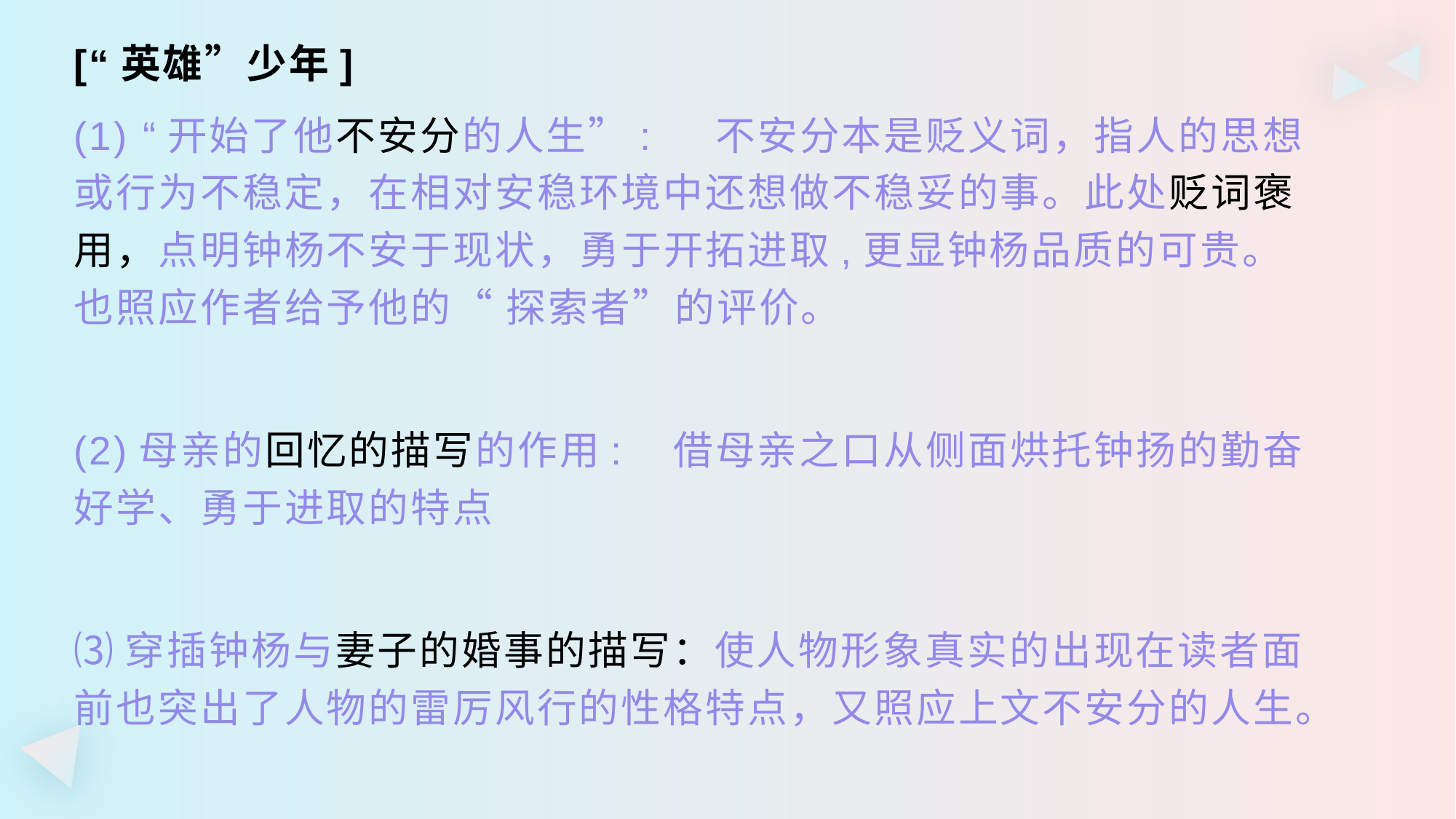

[“英雄”少年]
(1) “开始了他不安分的人生”:    不安分本是贬义词，指人的思想或行为不稳定，在相对安稳环境中还想做不稳妥的事。此处贬词褒用，点明钟杨不安于现状，勇于开拓进取,更显钟杨品质的可贵。也照应作者给予他的“ 探索者”的评价。

(2)母亲的回忆的描写的作用:   借母亲之口从侧面烘托钟扬的勤奋好学、勇于进取的特点

⑶穿插钟杨与妻子的婚事的描写：使人物形象真实的出现在读者面前也突出了人物的雷厉风行的性格特点，又照应上文不安分的人生。